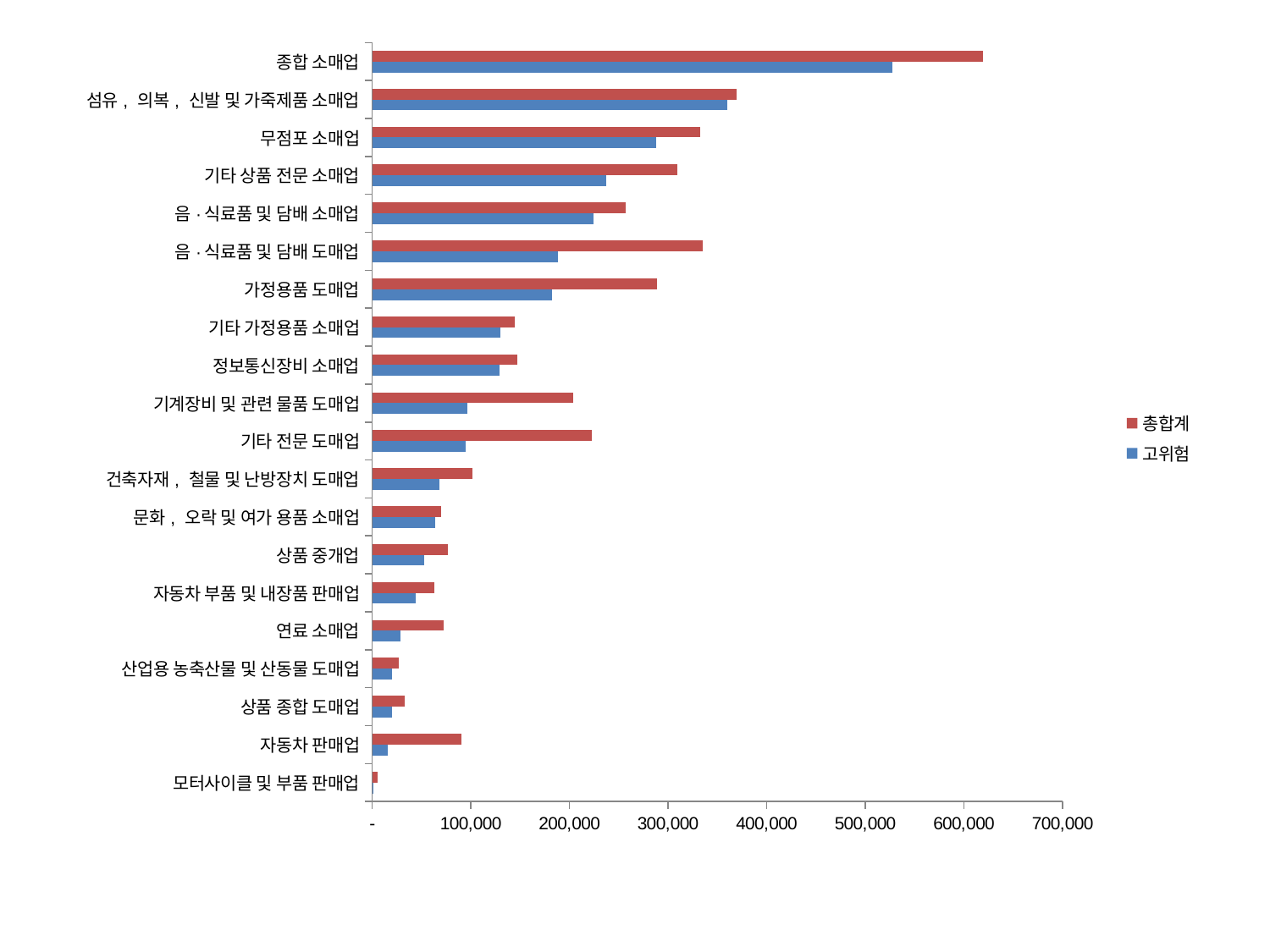

### Chart

| Category | 고위험 | 총합계 |
|---|---|---|
| 모터사이클 및 부품 판매업 | 1576.924 | 5346.096 |
| 자동차 판매업 | 15901.862000000001 | 90601.66200000001 |
| 상품 종합 도매업 | 20120.849000000002 | 32963.405 |
| 산업용 농축산물 및 산동물 도매업 | 20376.704 | 27166.542 |
| 연료 소매업 | 28654.235999999997 | 72941.84199999999 |
| 자동차 부품 및 내장품 판매업 | 43838.257999999994 | 63316.115999999995 |
| 상품 중개업 | 52792.283 | 76455.85500000001 |
| 문화, 오락 및 여가 용품 소매업 | 63704.499 | 69837.13100000001 |
| 건축자재, 철물 및 난방장치 도매업 | 68395.98 | 101321.79699999999 |
| 기타 전문 도매업 | 94993.028 | 222428.66599999997 |
| 기계장비 및 관련 물품 도매업 | 96540.15899999999 | 204230.86299999998 |
| 정보통신장비 소매업 | 129101.16799999999 | 147025.16999999998 |
| 기타 가정용품 소매업 | 130303.042 | 145034.017 |
| 가정용품 도매업 | 182208.779 | 289265.367 |
| 음·식료품 및 담배 도매업 | 188006.37900000002 | 335675.207 |
| 음·식료품 및 담배 소매업 | 224656.97600000002 | 257290.68800000002 |
| 기타 상품 전문 소매업 | 237199.87500000003 | 309615.49900000007 |
| 무점포 소매업 | 288260.059 | 332654.947 |
| 섬유, 의복, 신발 및 가죽제품 소매업 | 360258.29099999997 | 369751.56299999997 |
| 종합 소매업 | 527466.8720000001 | 619720.1390000001 |